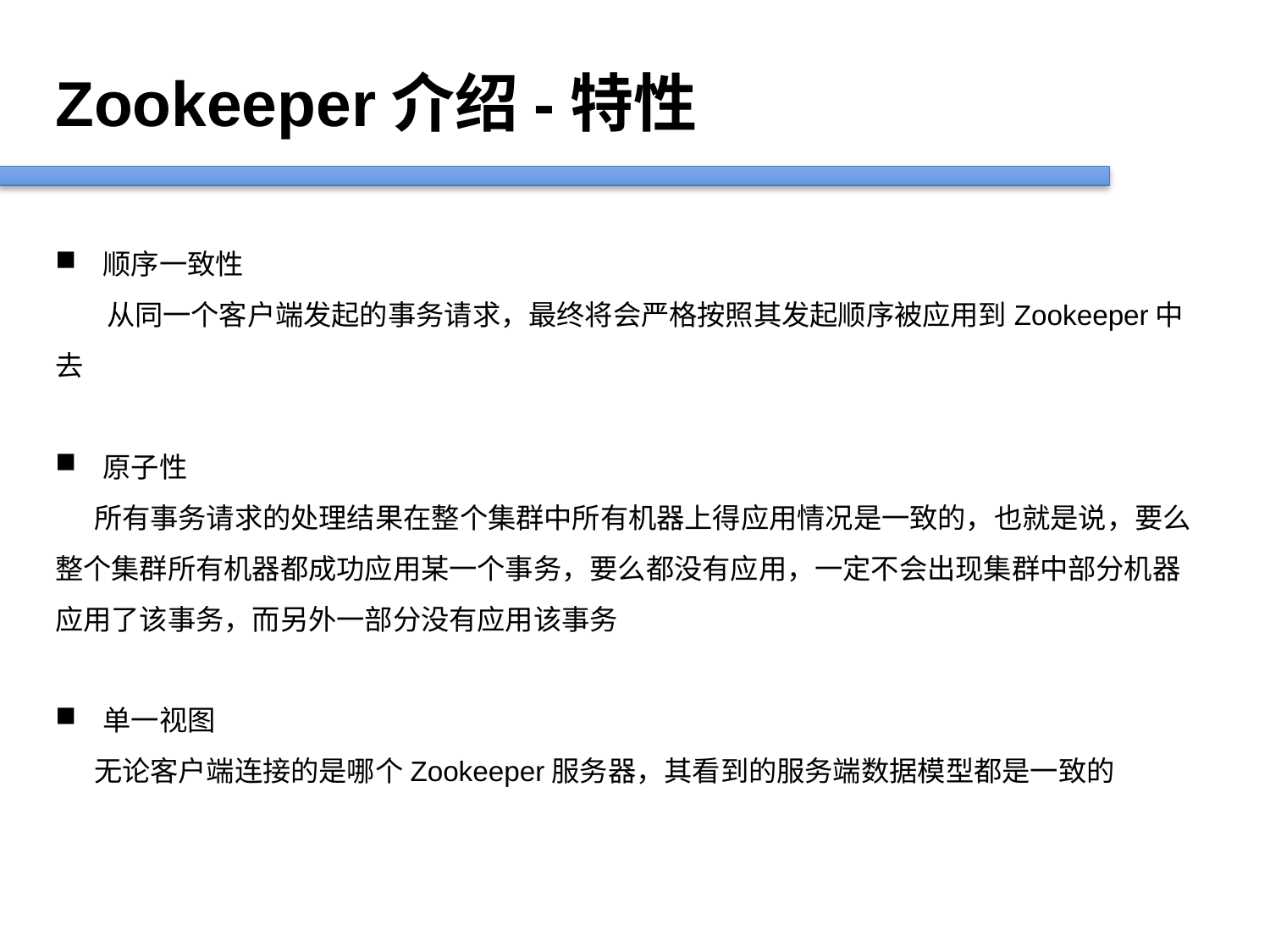

Zookeeper介绍-特性
顺序一致性
       从同一个客户端发起的事务请求，最终将会严格按照其发起顺序被应用到Zookeeper中去

原子性
     所有事务请求的处理结果在整个集群中所有机器上得应用情况是一致的，也就是说，要么整个集群所有机器都成功应用某一个事务，要么都没有应用，一定不会出现集群中部分机器应用了该事务，而另外一部分没有应用该事务

单一视图
     无论客户端连接的是哪个Zookeeper服务器，其看到的服务端数据模型都是一致的